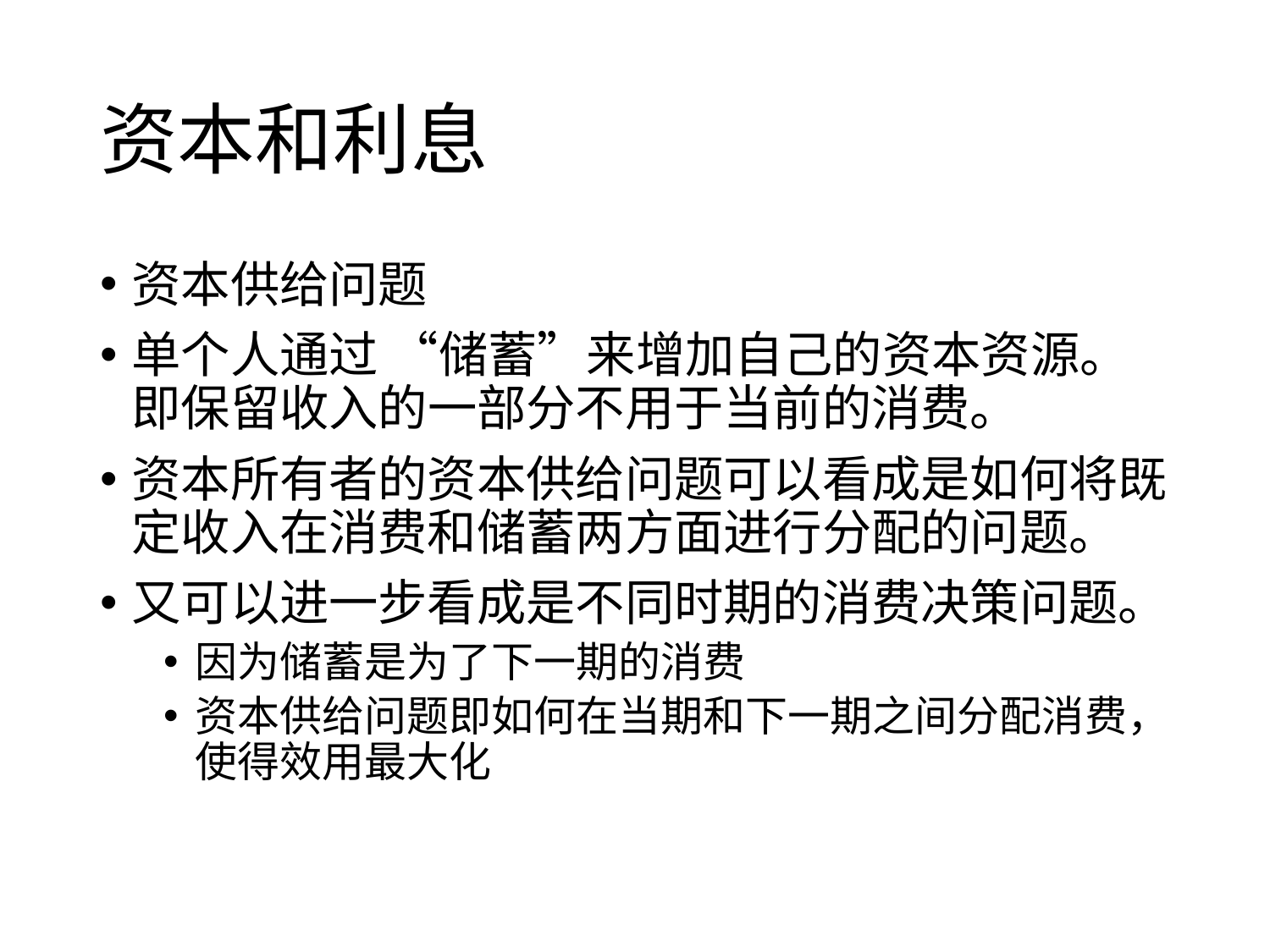

# 资本和利息
资本供给问题
单个人通过 “储蓄”来增加自己的资本资源。 即保留收入的一部分不用于当前的消费。
资本所有者的资本供给问题可以看成是如何将既定收入在消费和储蓄两方面进行分配的问题。
又可以进一步看成是不同时期的消费决策问题。
因为储蓄是为了下一期的消费
资本供给问题即如何在当期和下一期之间分配消费，使得效用最大化